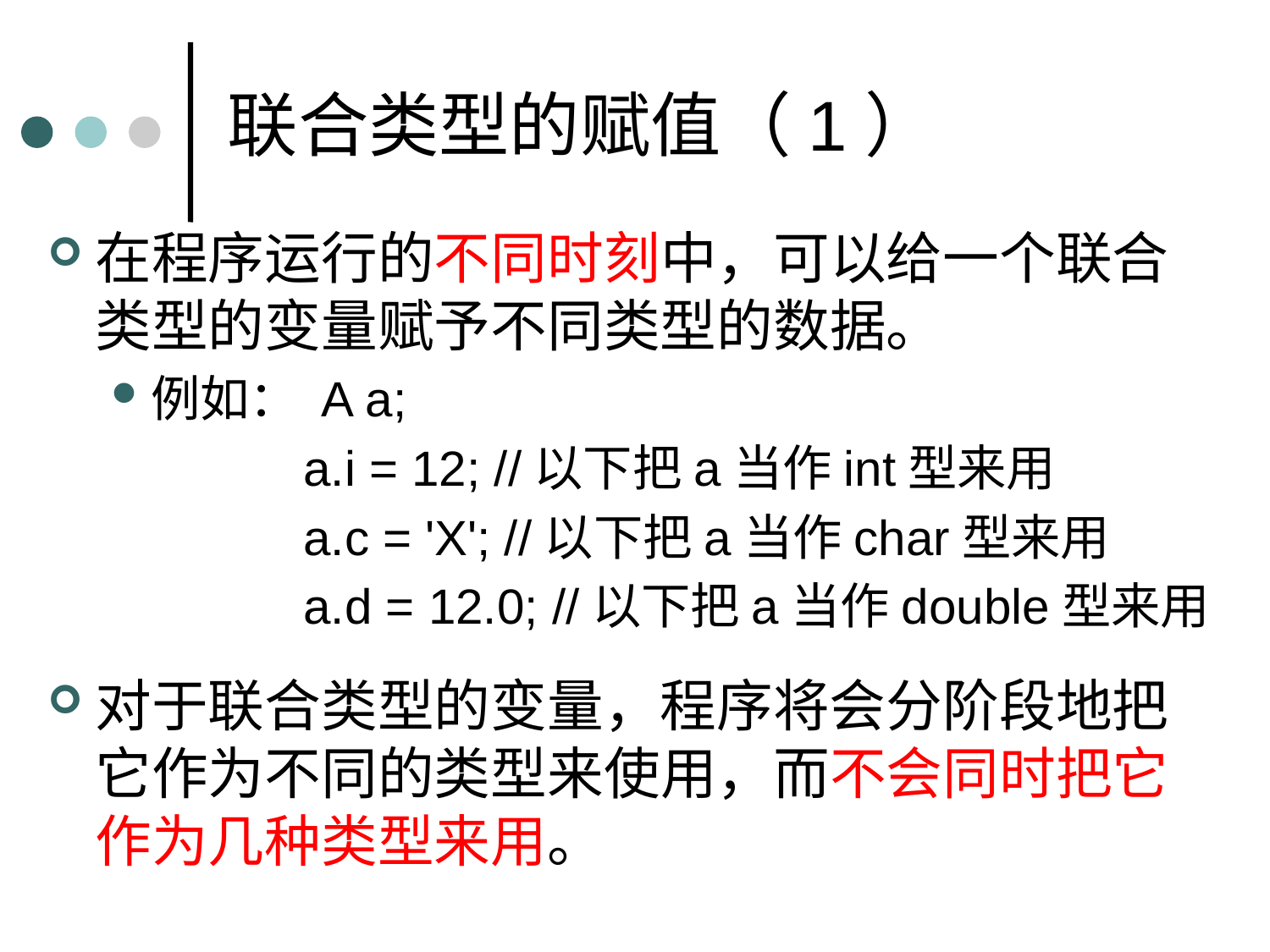

联合类型的赋值（1）
在程序运行的不同时刻中，可以给一个联合类型的变量赋予不同类型的数据。
例如： A a;
              a.i = 12; //以下把a当作int型来用
              a.c = 'X'; //以下把a当作char型来用
              a.d = 12.0; //以下把a当作double型来用
对于联合类型的变量，程序将会分阶段地把它作为不同的类型来使用，而不会同时把它作为几种类型来用。